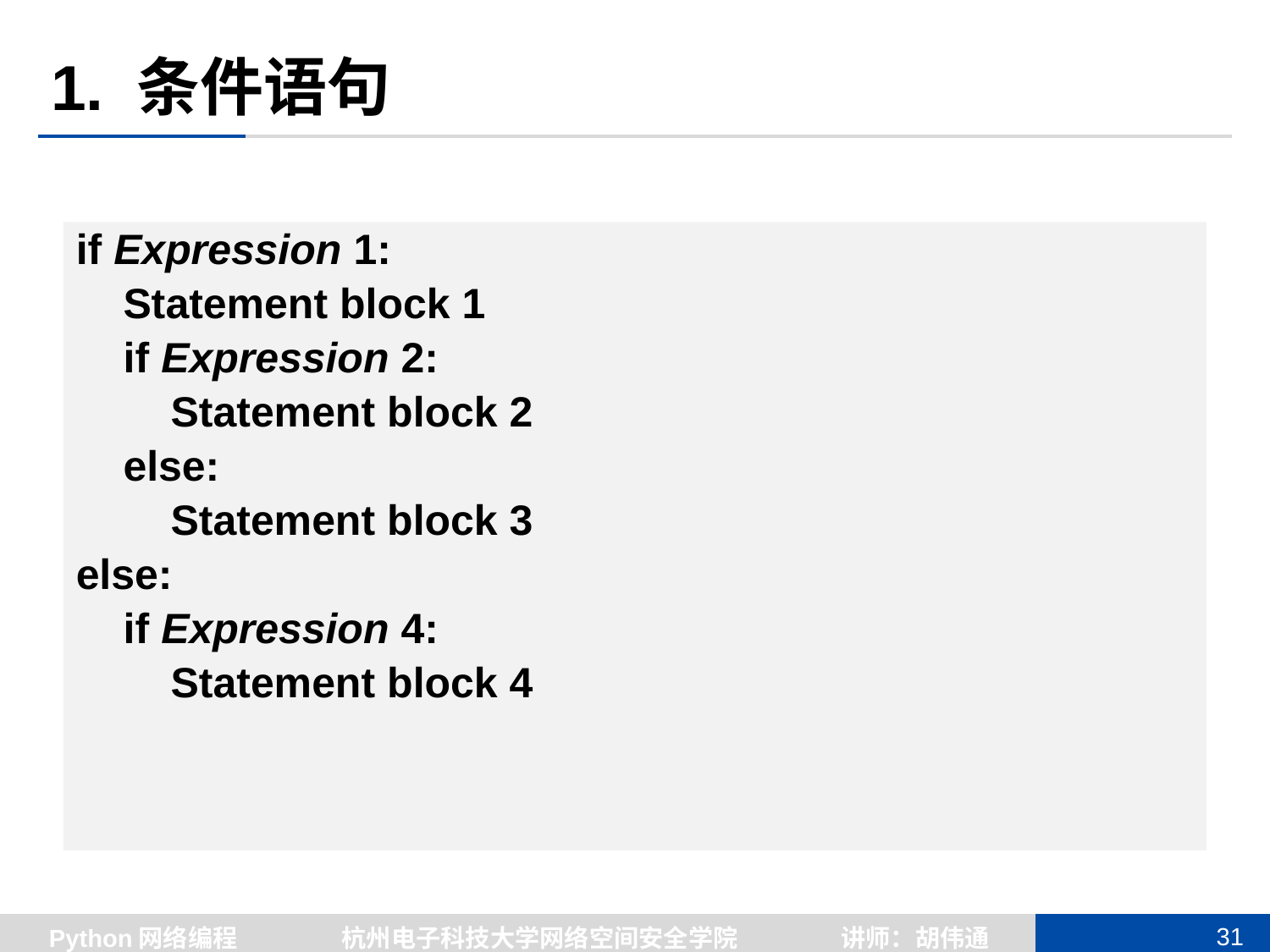

# 1. 条件语句
if Expression 1:
    Statement block 1
    if Expression 2:
        Statement block 2
    else:
        Statement block 3
else:
    if Expression 4:
        Statement block 4